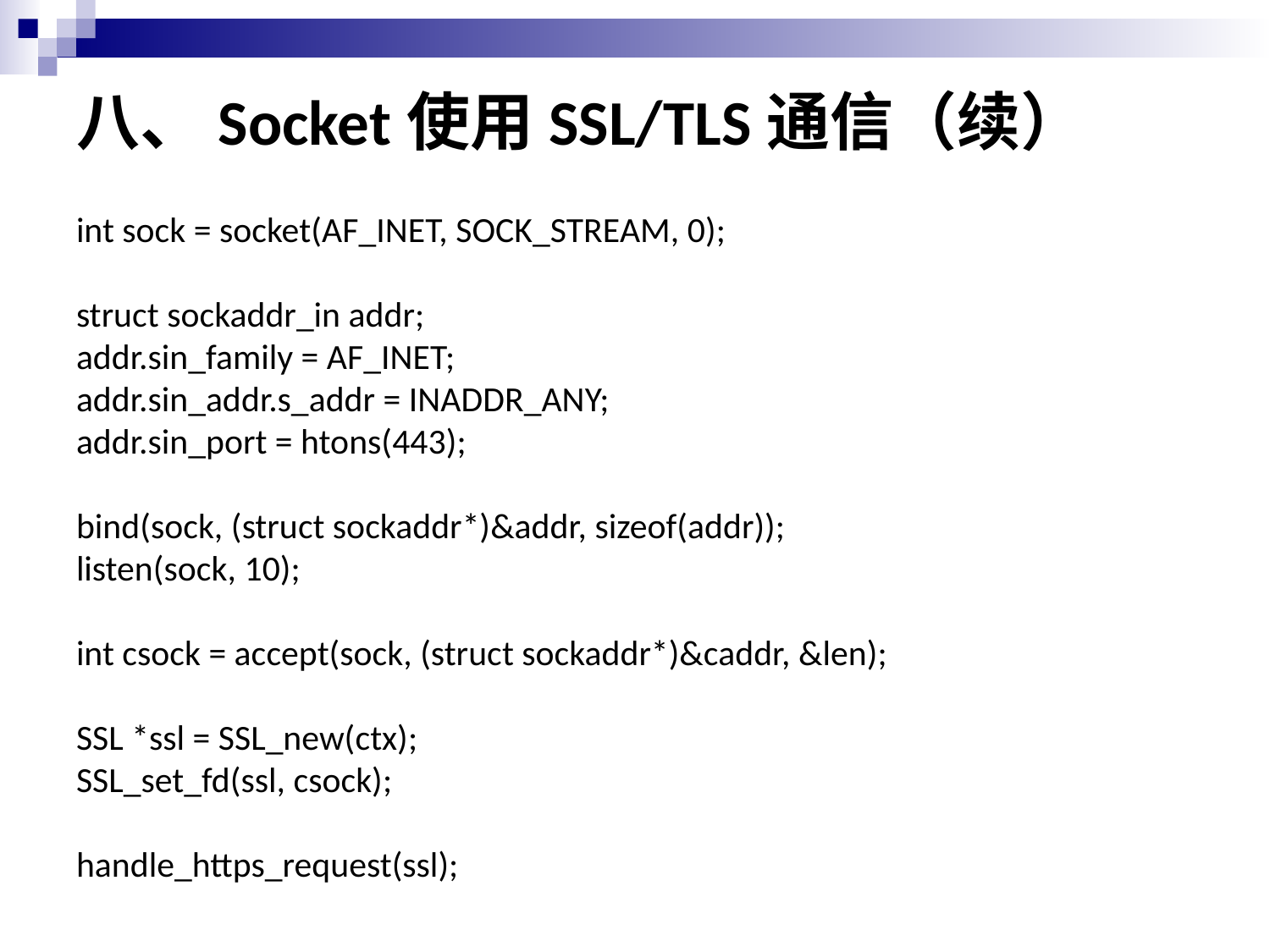

# 八、Socket使用SSL/TLS通信（续）
int sock = socket(AF_INET, SOCK_STREAM, 0);

struct sockaddr_in addr;
addr.sin_family = AF_INET;
addr.sin_addr.s_addr = INADDR_ANY;
addr.sin_port = htons(443);

bind(sock, (struct sockaddr*)&addr, sizeof(addr));
listen(sock, 10);

int csock = accept(sock, (struct sockaddr*)&caddr, &len);

SSL *ssl = SSL_new(ctx);
SSL_set_fd(ssl, csock);

handle_https_request(ssl);